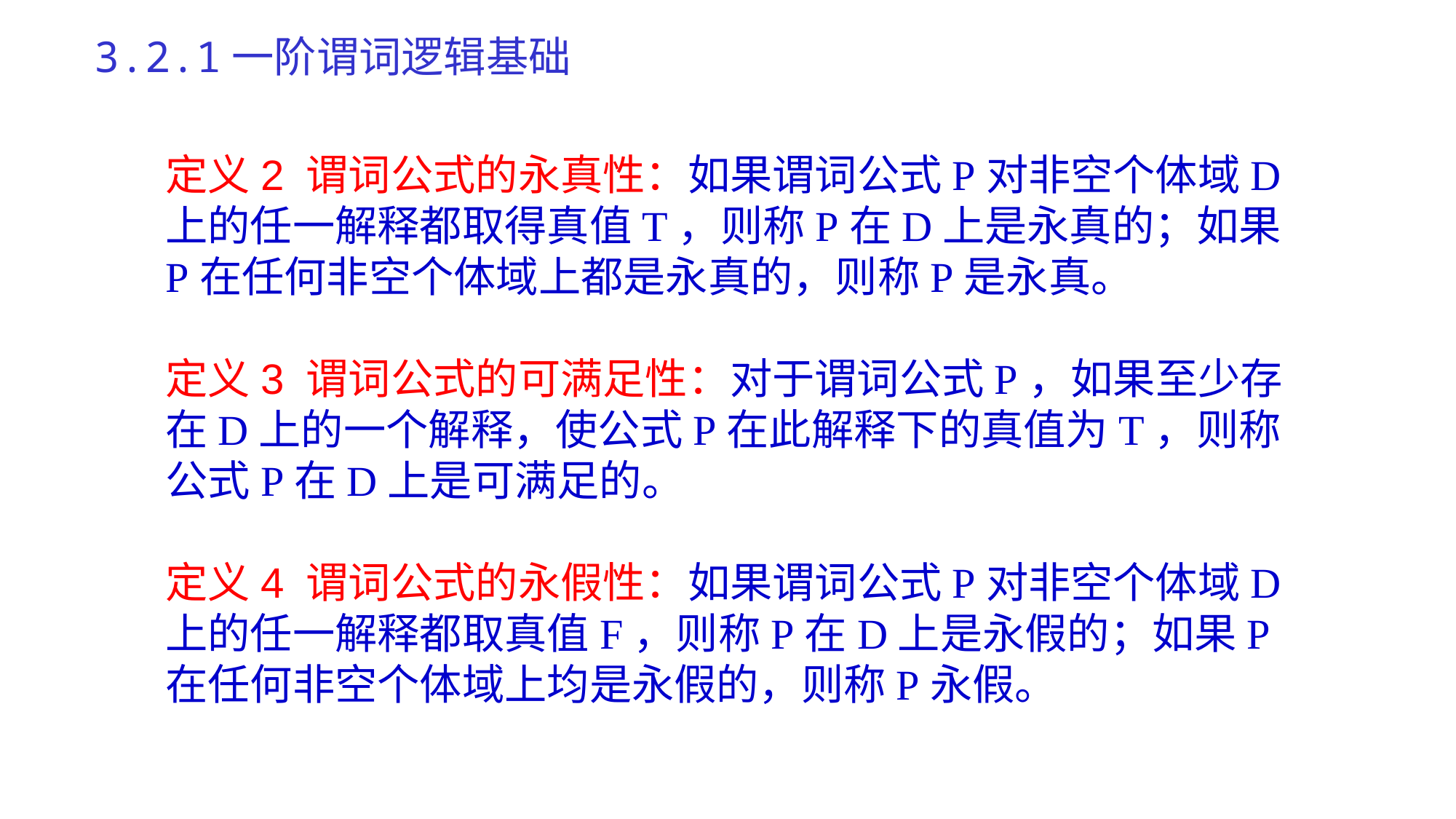

# 3.2.1一阶谓词逻辑基础
定义2 谓词公式的永真性：如果谓词公式P对非空个体域D上的任一解释都取得真值T，则称P在D上是永真的；如果P在任何非空个体域上都是永真的，则称P是永真。

定义3 谓词公式的可满足性：对于谓词公式P，如果至少存在D上的一个解释，使公式P在此解释下的真值为T，则称公式P在D上是可满足的。

定义4 谓词公式的永假性：如果谓词公式P对非空个体域D上的任一解释都取真值F，则称P在D上是永假的；如果P在任何非空个体域上均是永假的，则称P永假。

20